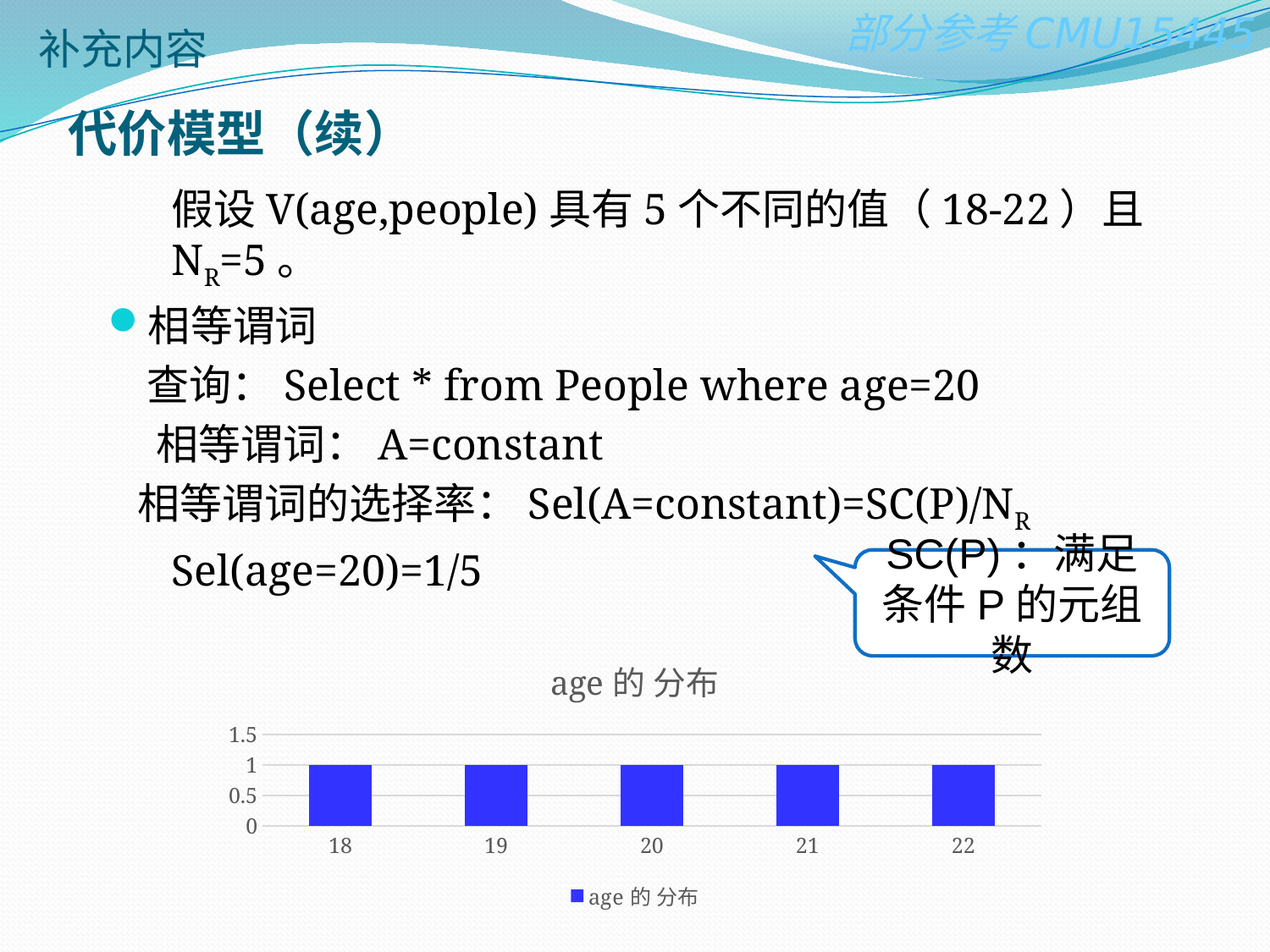

补充内容
代价模型（续）
假设V(age,people)具有5个不同的值（18-22）且NR=5。
相等谓词
   查询：Select * from People where age=20
    相等谓词：A=constant
  相等谓词的选择率：Sel(A=constant)=SC(P)/NR
Sel(age=20)=1/5

SC(P)：满足条件P的元组数

### Chart:

| Category | age的 分布 |
|---|---|
| 18 | 1.0 |
| 19 | 1.0 |
| 20 | 1.0 |
| 21 | 1.0 |
| 22 | 1.0 |